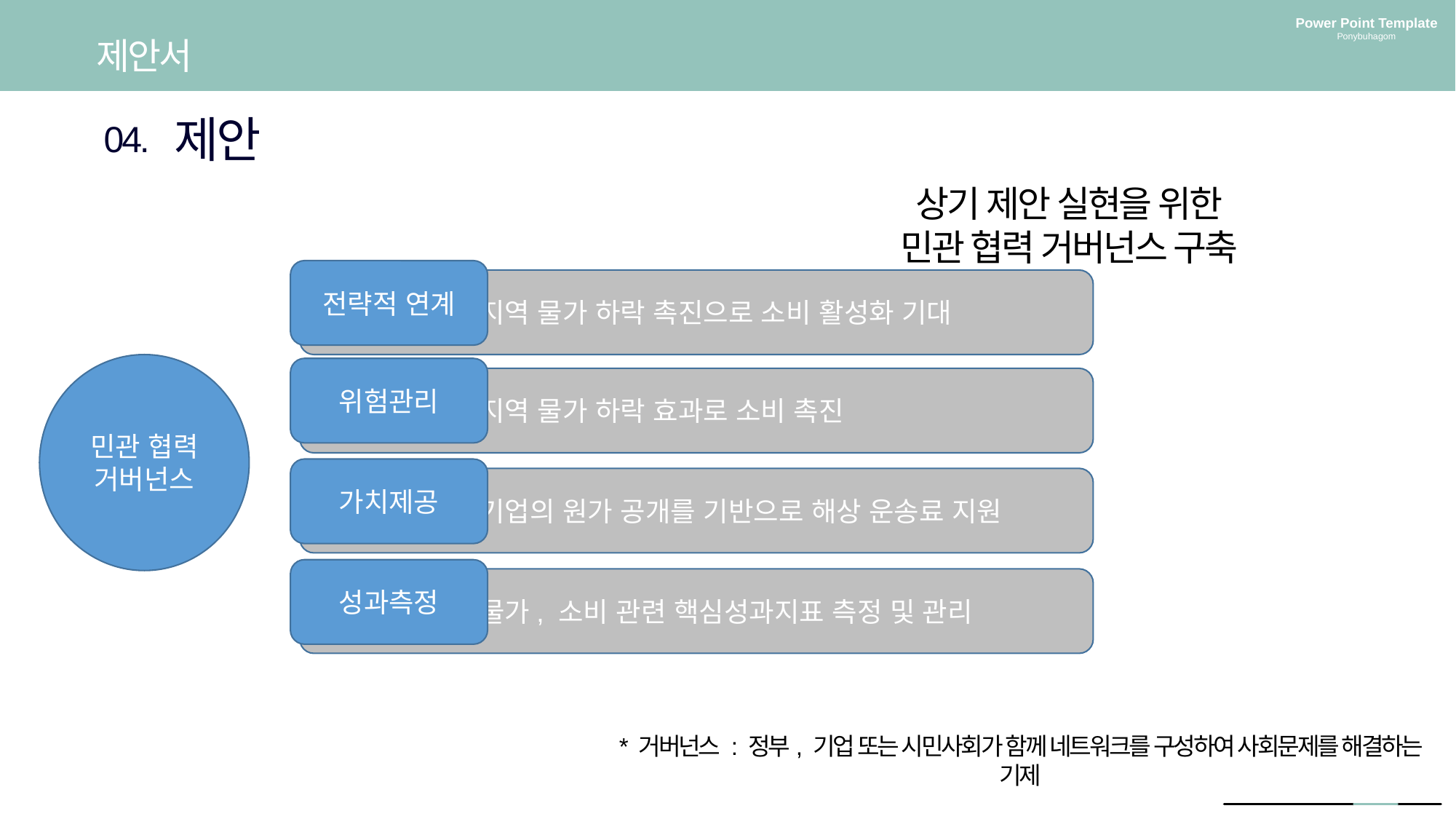

Power Point Template
Ponybuhagom
제안서
제안
04.
상기 제안 실현을 위한
민관 협력 거버넌스 구축
전략적 연계
	        지역 물가 하락 촉진으로 소비 활성화 기대
민관 협력
거버넌스
위험관리
	        지역 물가 하락 효과로 소비 촉진
가치제공
	        기업의 원가 공개를 기반으로 해상 운송료 지원
성과측정
	        물가, 소비 관련 핵심성과지표 측정 및 관리
* 거버넌스 : 정부, 기업 또는 시민사회가 함께 네트워크를 구성하여 사회문제를 해결하는 기제